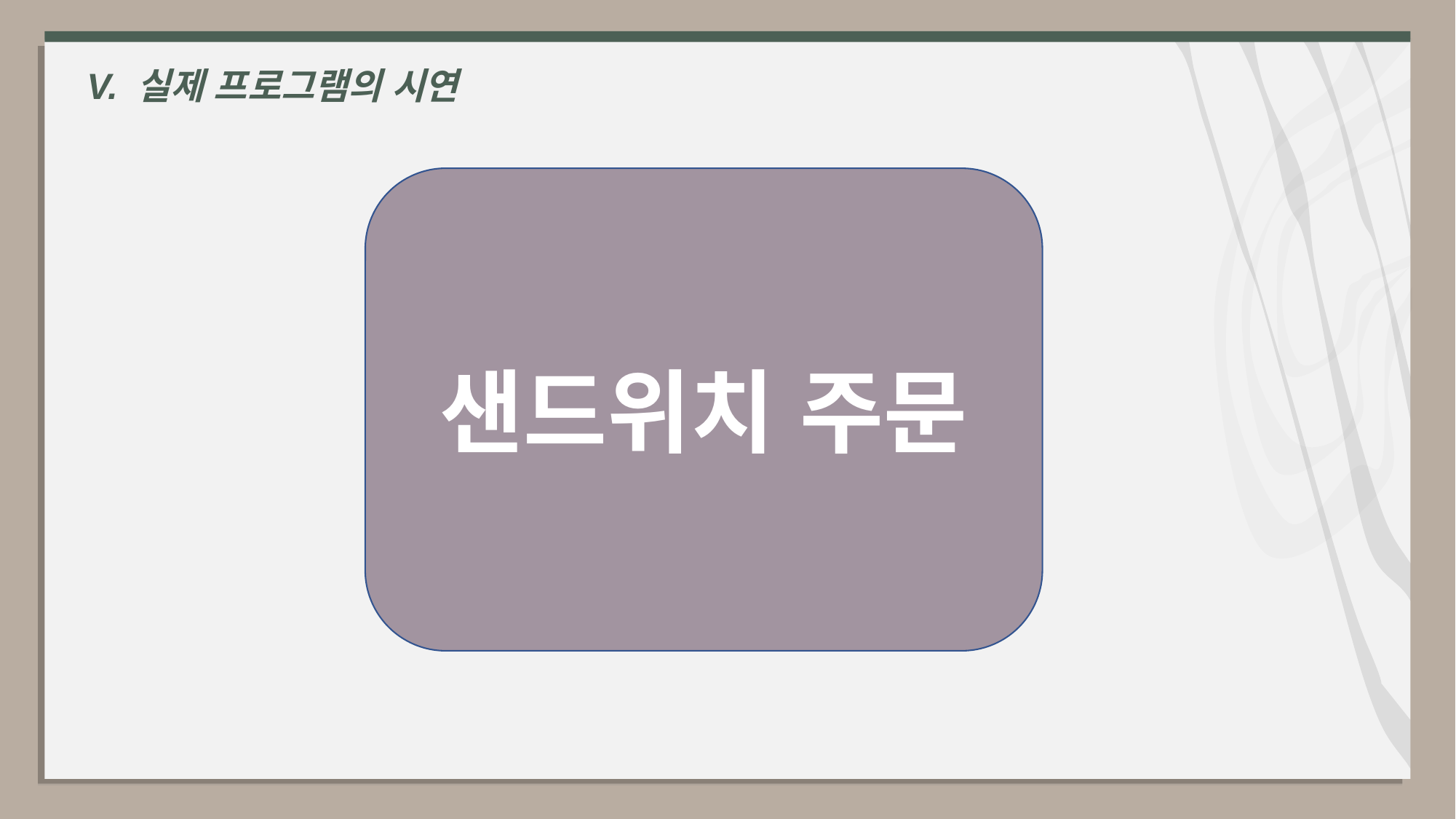

V. 실제 프로그램의 시연
샌드위치 주문
C:/Users/admin/anaconda3/python.exe "d:/Project III/main.py"